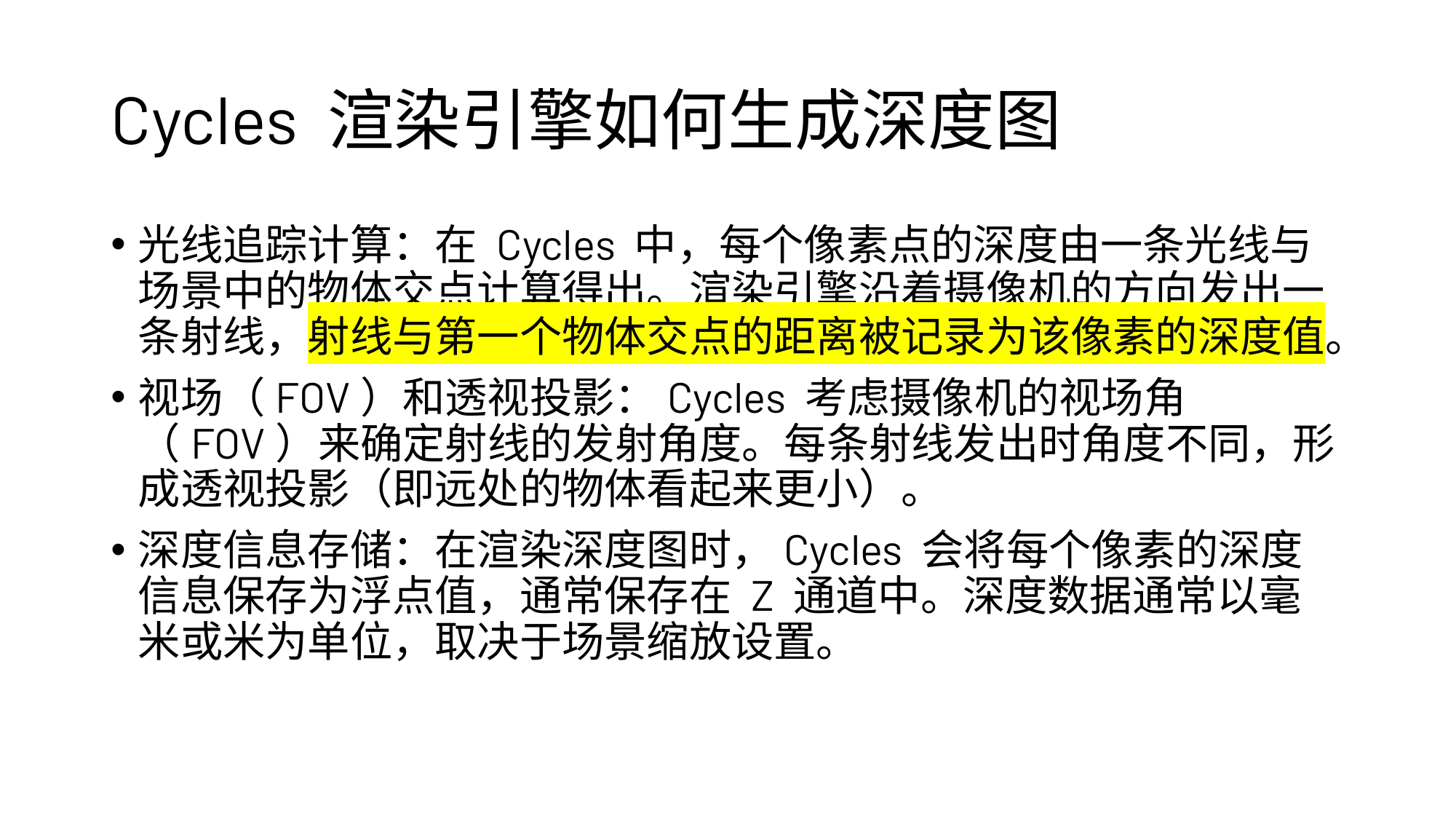

# Cycles 渲染引擎如何生成深度图
光线追踪计算：在 Cycles 中，每个像素点的深度由一条光线与场景中的物体交点计算得出。渲染引擎沿着摄像机的方向发出一条射线，射线与第一个物体交点的距离被记录为该像素的深度值。
视场（FOV）和透视投影：Cycles 考虑摄像机的视场角（FOV）来确定射线的发射角度。每条射线发出时角度不同，形成透视投影（即远处的物体看起来更小）。
深度信息存储：在渲染深度图时，Cycles 会将每个像素的深度信息保存为浮点值，通常保存在 Z 通道中。深度数据通常以毫米或米为单位，取决于场景缩放设置。